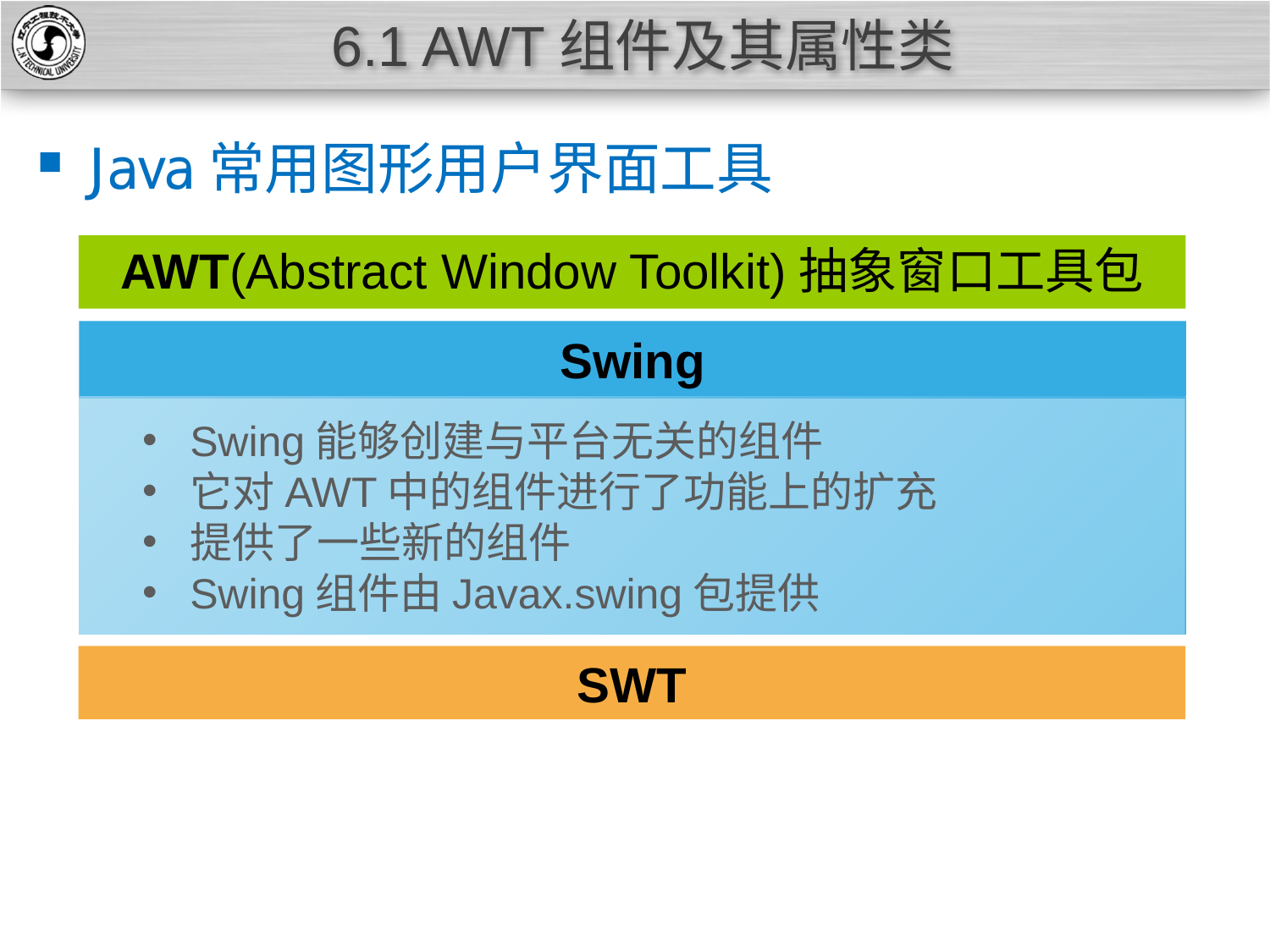

# 6.1 AWT组件及其属性类
Java常用图形用户界面工具
AWT(Abstract Window Toolkit)抽象窗口工具包

Swing
Swing能够创建与平台无关的组件
它对AWT中的组件进行了功能上的扩充
提供了一些新的组件
Swing组件由Javax.swing包提供

SWT